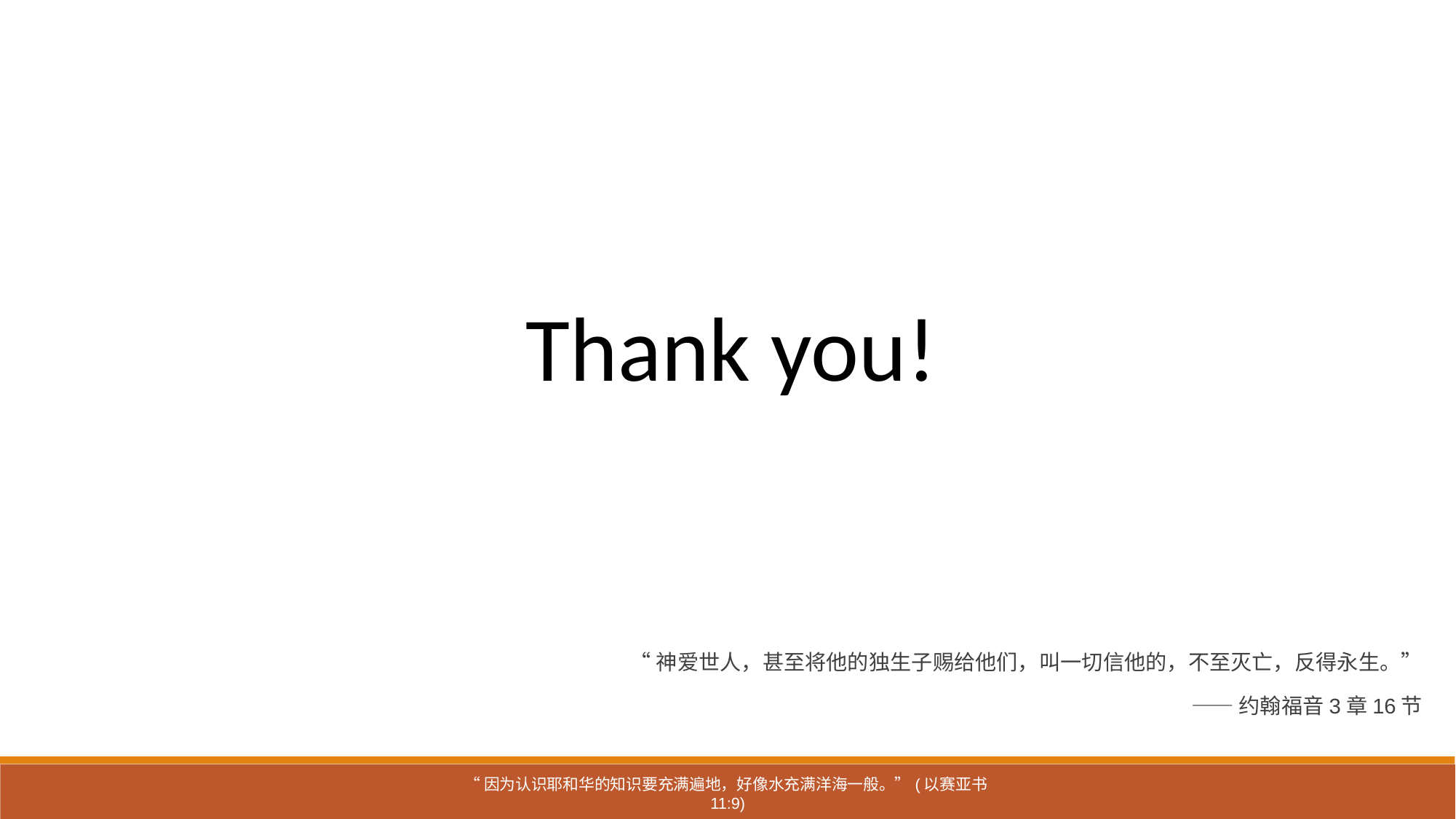

Thank you!
“神爱世人，甚至将他的独生子赐给他们，叫一切信他的，不至灭亡，反得永生。”
——约翰福音3章16节
“因为认识耶和华的知识要充满遍地，好像水充满洋海一般。”(以赛亚书11:9)